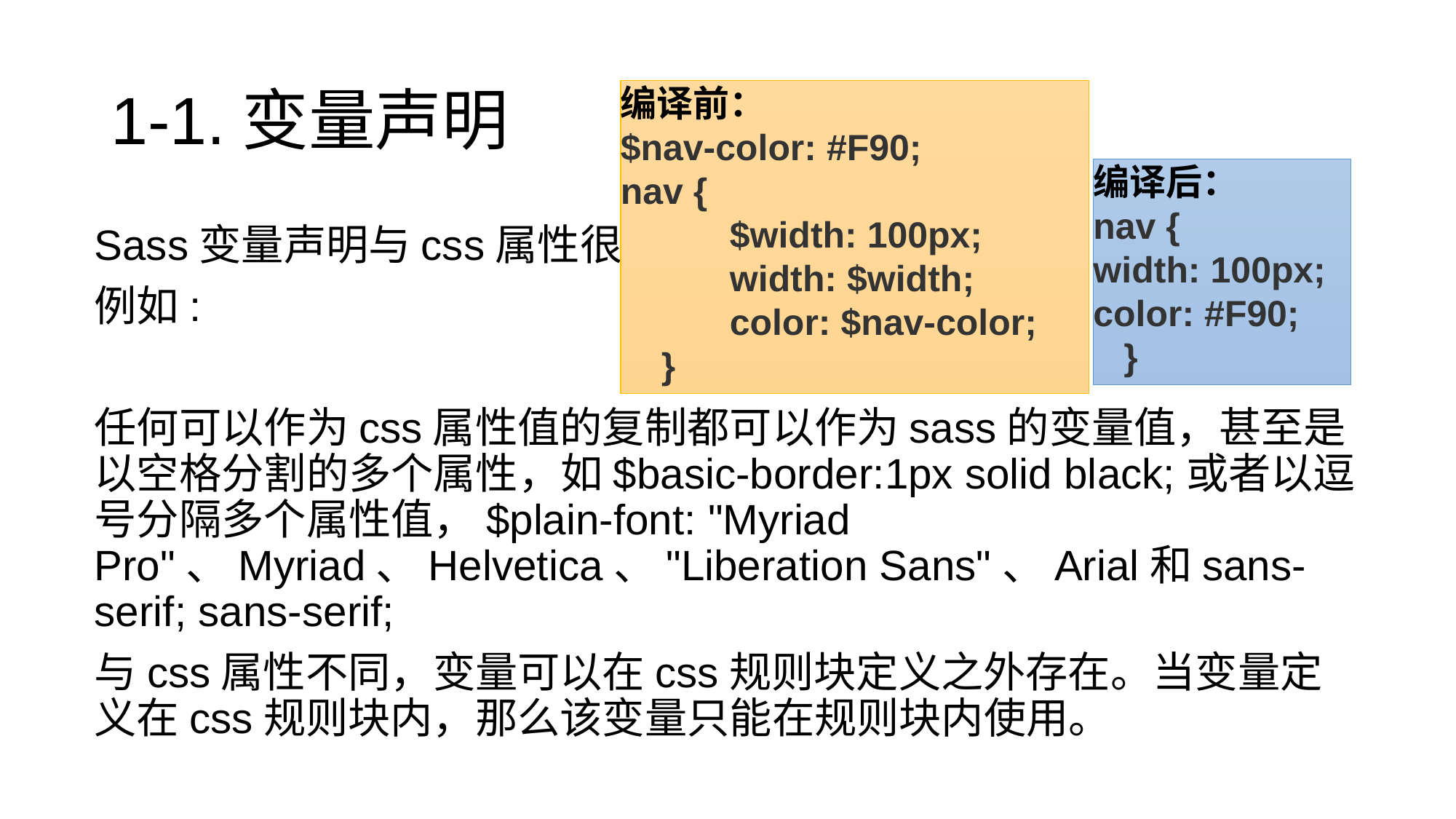

# 1-1.变量声明
编译前：
$nav-color: #F90;
nav {
	$width: 100px;
	width: $width;
	color: $nav-color;
    }
编译后：
nav {
width: 100px; color: #F90;
   }
Sass变量声明与css属性很像
例如:

任何可以作为css属性值的复制都可以作为sass的变量值，甚至是以空格分割的多个属性，如$basic-border:1px solid black;或者以逗号分隔多个属性值，$plain-font: "Myriad Pro"、Myriad、Helvetica、"Liberation Sans"、Arial和sans-serif; sans-serif;
与css属性不同，变量可以在css规则块定义之外存在。当变量定义在css规则块内，那么该变量只能在规则块内使用。